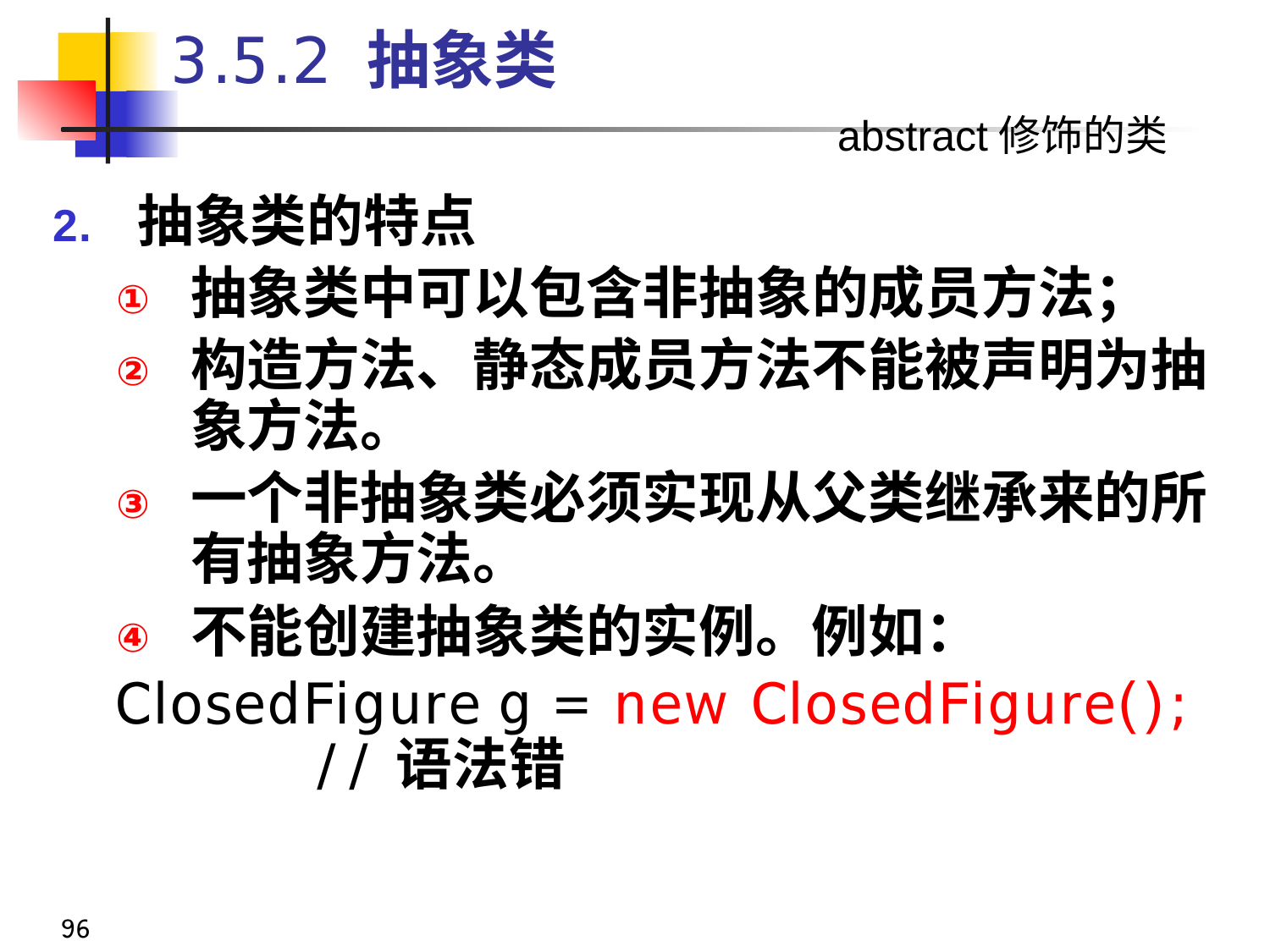

# 3.5.2 抽象类
abstract修饰的类
抽象类的特点
抽象类中可以包含非抽象的成员方法；
构造方法、静态成员方法不能被声明为抽象方法。
一个非抽象类必须实现从父类继承来的所有抽象方法。
不能创建抽象类的实例。例如：
ClosedFigure g = new ClosedFigure();          	//语法错
96